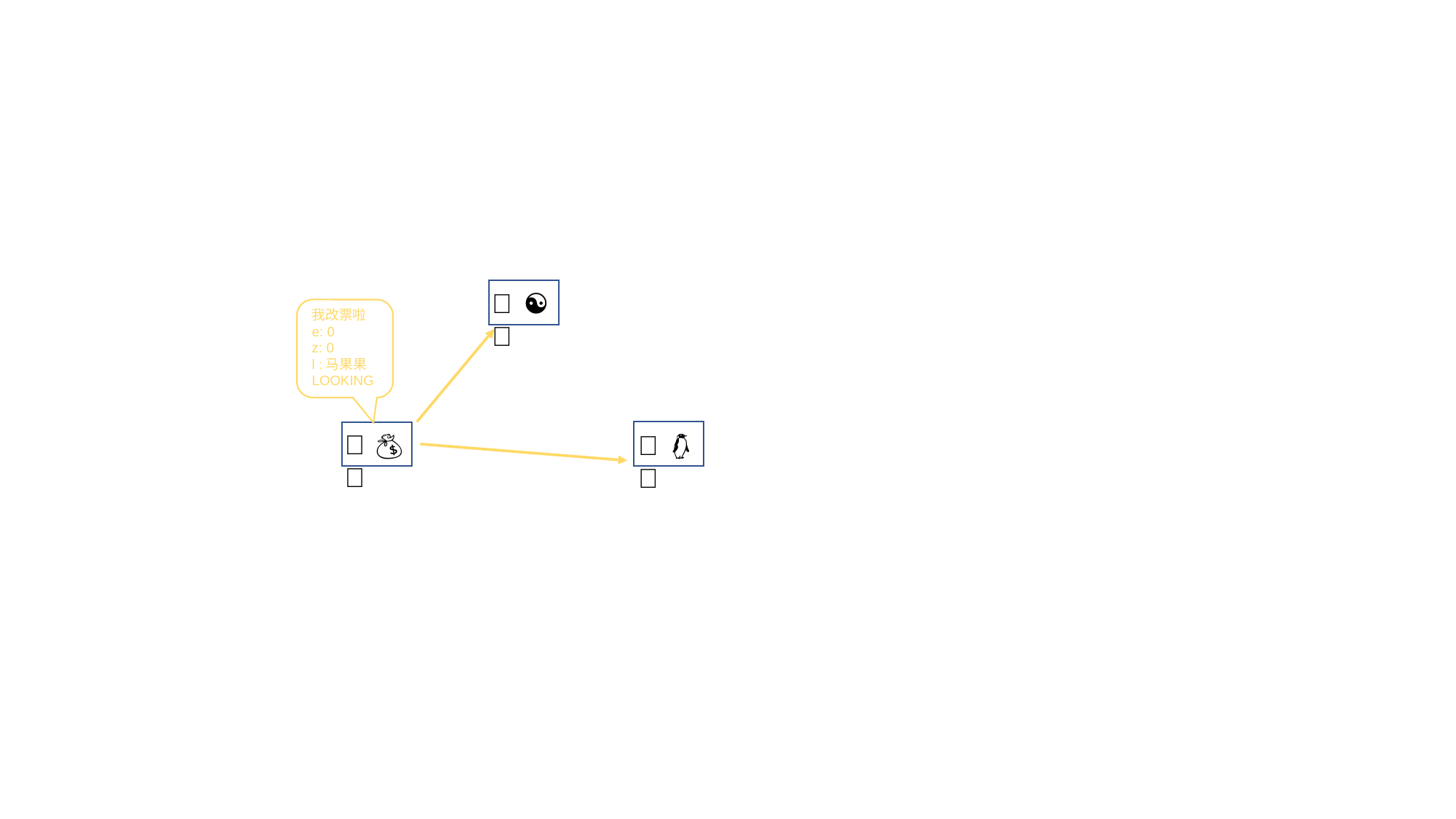

🐎
☯️

我改票啦
e: 0
z: 0
l :马果果
LOOKING

🐧

🐎
💰
🐎